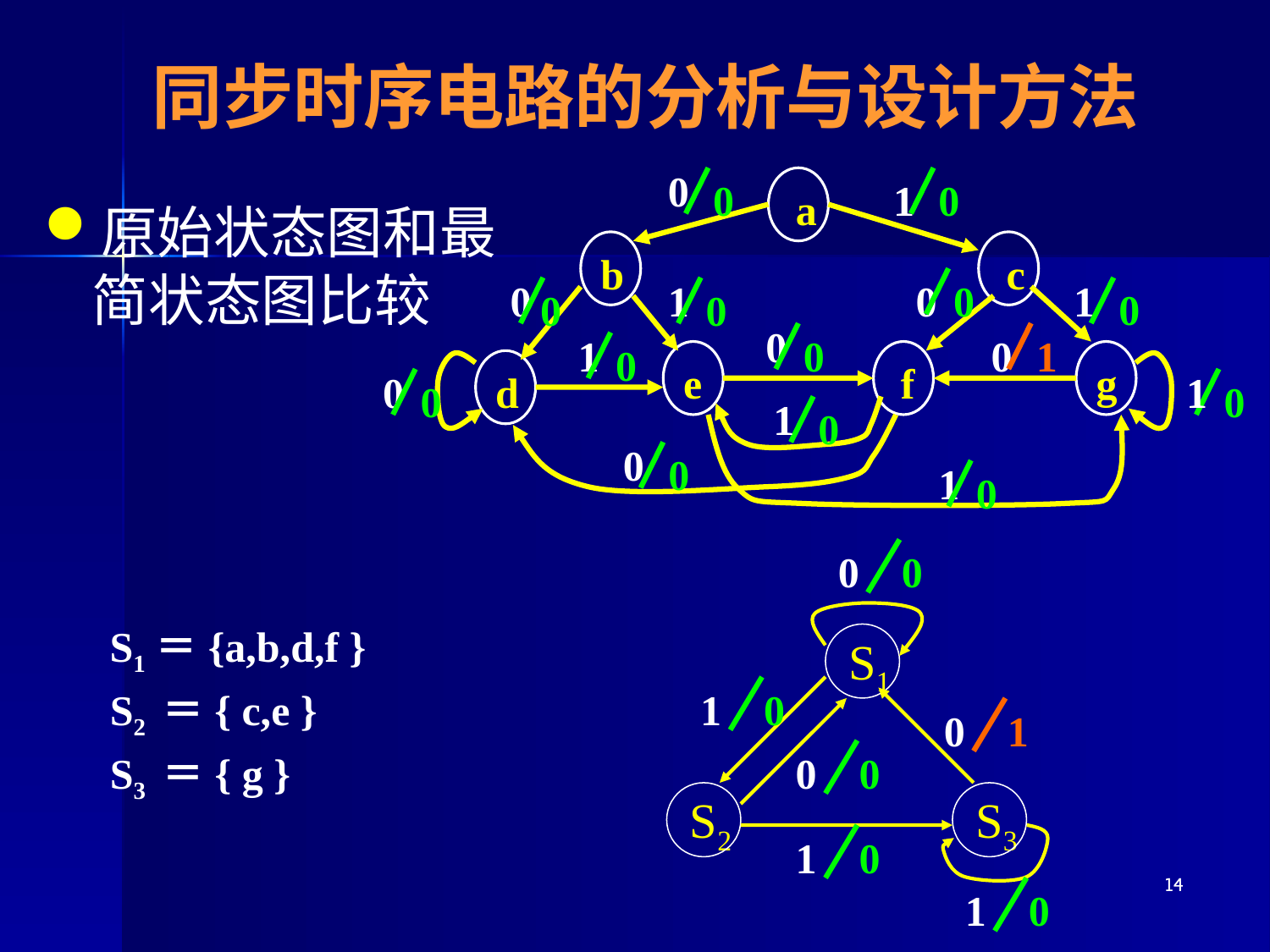

# 同步时序电路的分析与设计方法
0
0

0

1

a

b

c
0

0
1

0
0

0
1
0

0
0

1

0
0

1

e

f

g

d

0

0
1

0

1

0

0
0

1
0

原始状态图和最简状态图比较
0

0

S1
1

0

0

1

0

0

S2

S3

1

0

1

0

S1＝{a,b,d,f }
S2 ＝{ c,e }
S3 ＝{ g }
14